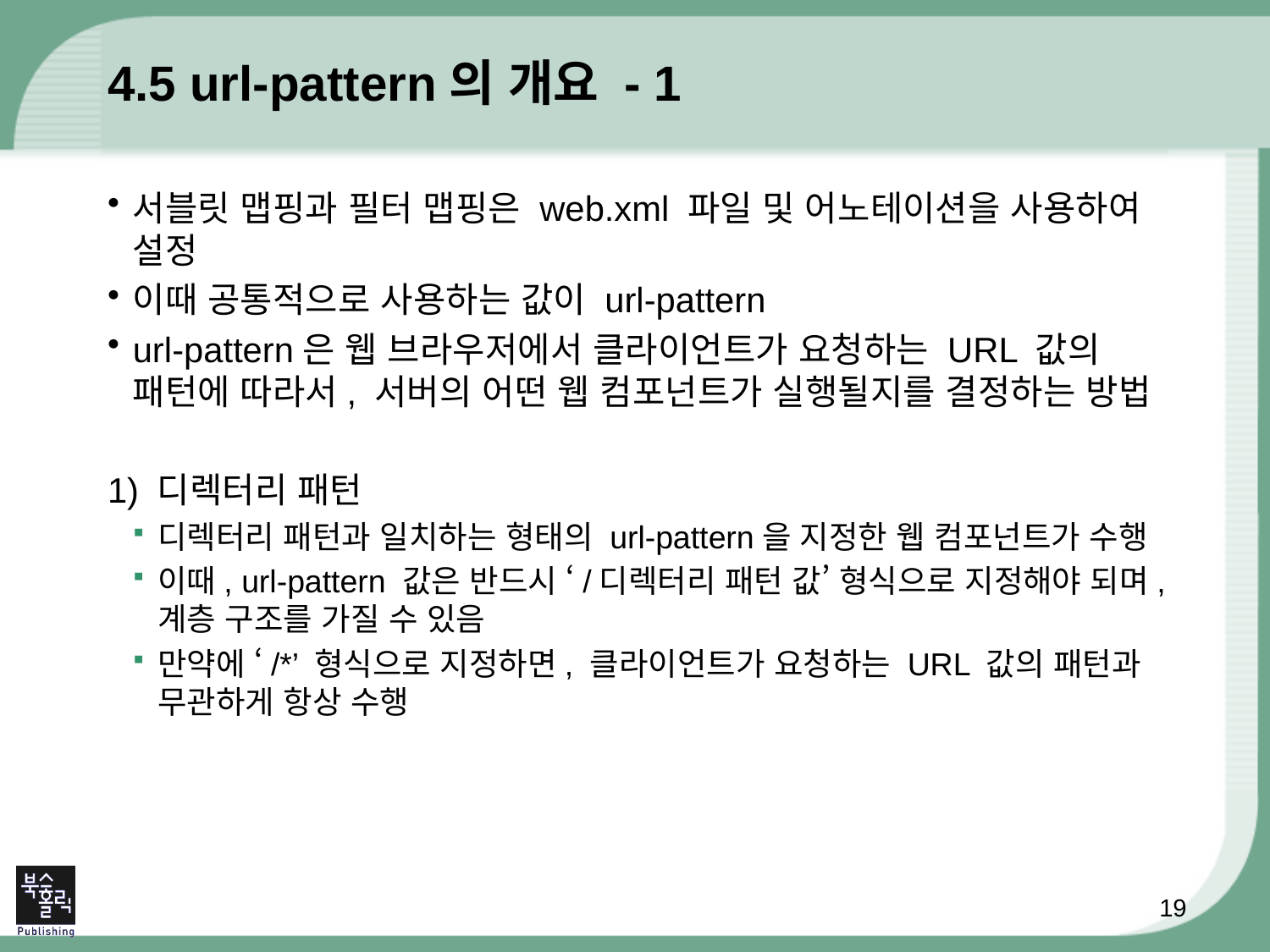

# 4.5 url-pattern의 개요 - 1
서블릿 맵핑과 필터 맵핑은 web.xml 파일 및 어노테이션을 사용하여 설정
이때 공통적으로 사용하는 값이 url-pattern
url-pattern은 웹 브라우저에서 클라이언트가 요청하는 URL 값의 패턴에 따라서, 서버의 어떤 웹 컴포넌트가 실행될지를 결정하는 방법

1) 디렉터리 패턴
디렉터리 패턴과 일치하는 형태의 url-pattern을 지정한 웹 컴포넌트가 수행
이때, url-pattern 값은 반드시 ‘/디렉터리 패턴 값’ 형식으로 지정해야 되며, 계층 구조를 가질 수 있음
만약에 ‘/*’ 형식으로 지정하면, 클라이언트가 요청하는 URL 값의 패턴과 무관하게 항상 수행
19